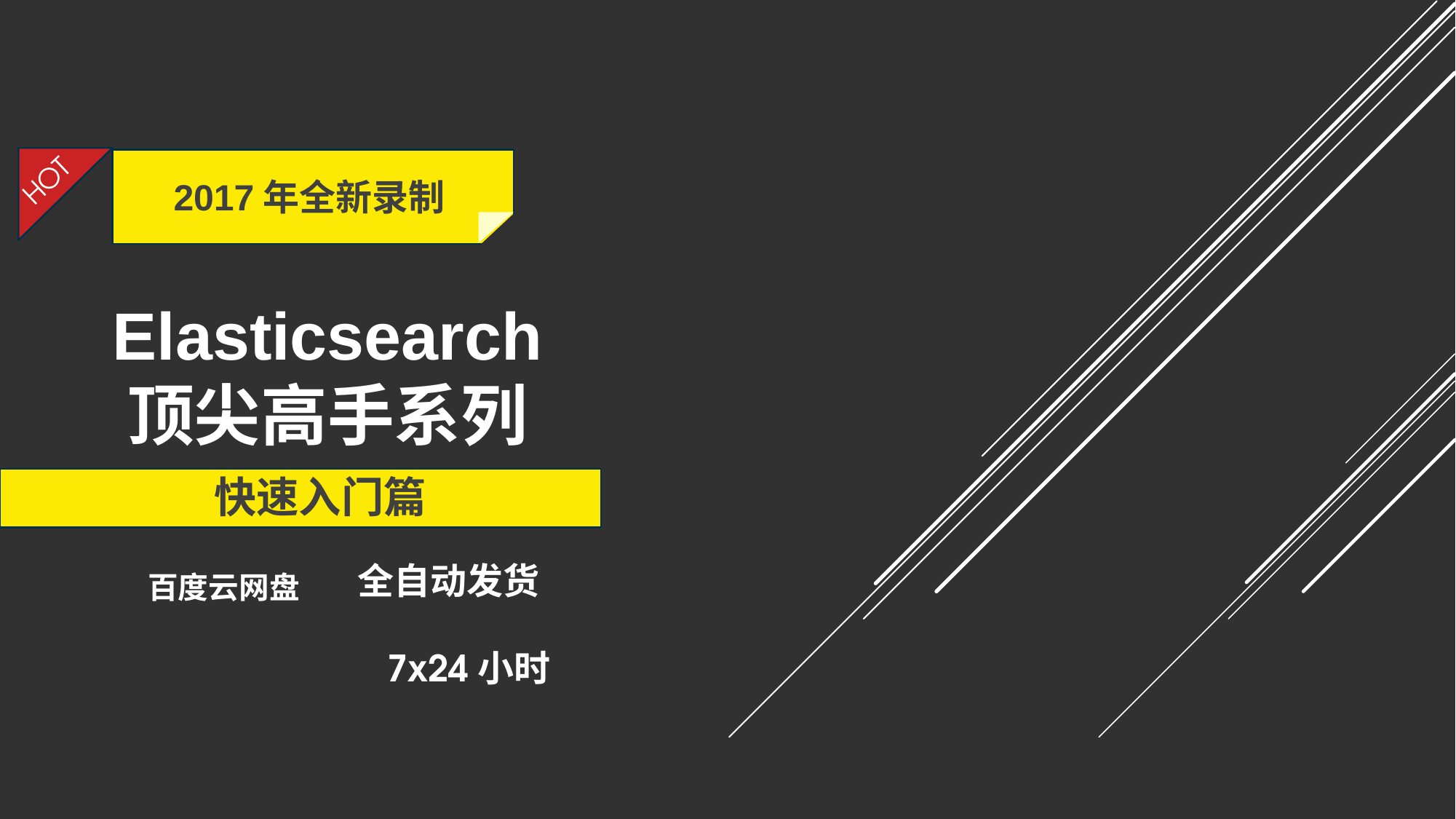

HOT
2017年全新录制

Elasticsearch
顶尖高手系列
快速入门篇

全自动发货

7x24小时
百度云网盘